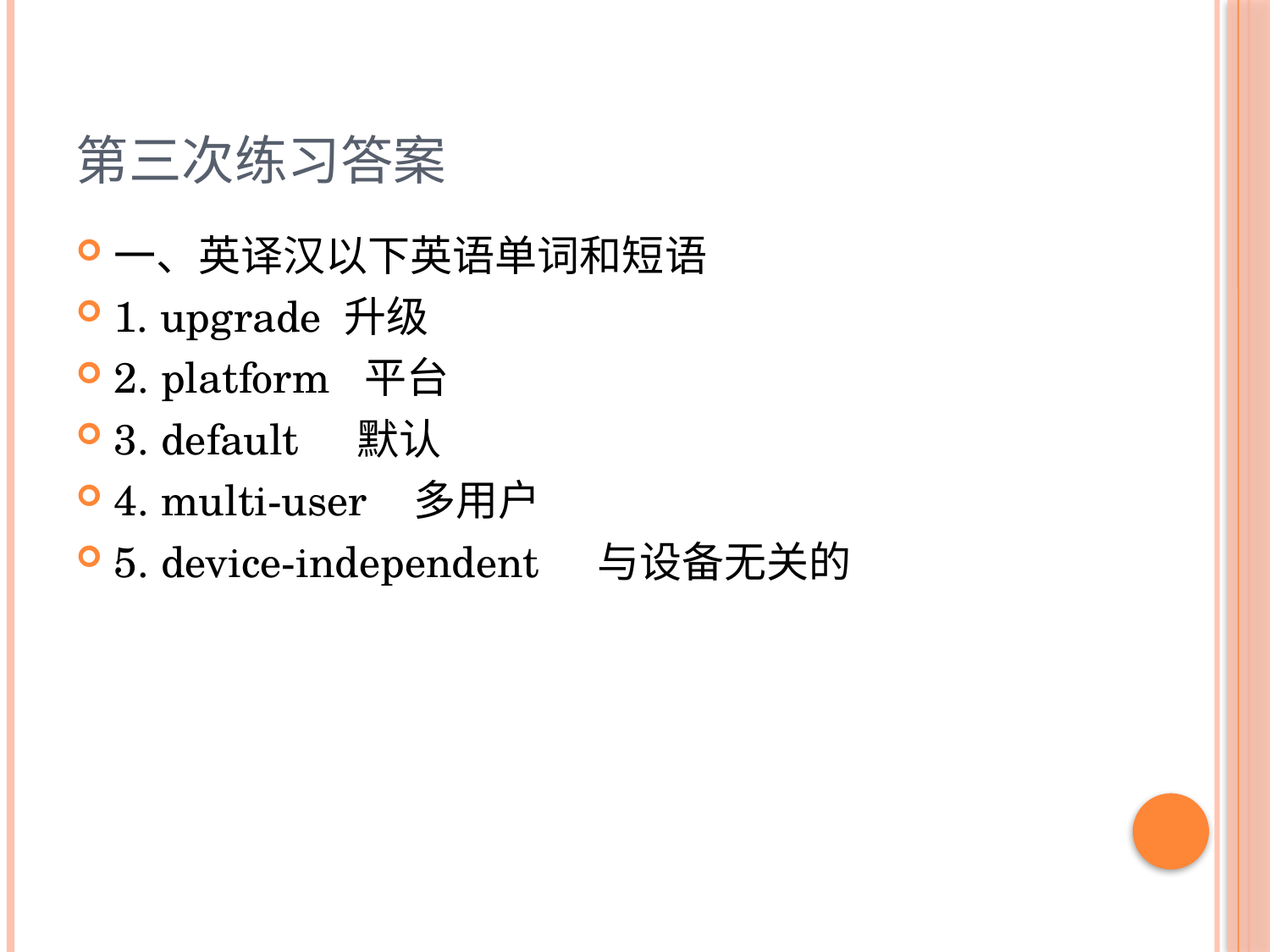

# 第三次练习答案
一、英译汉以下英语单词和短语
1. upgrade 升级
2. platform  平台
3. default    默认
4. multi-user   多用户
5. device-independent    与设备无关的